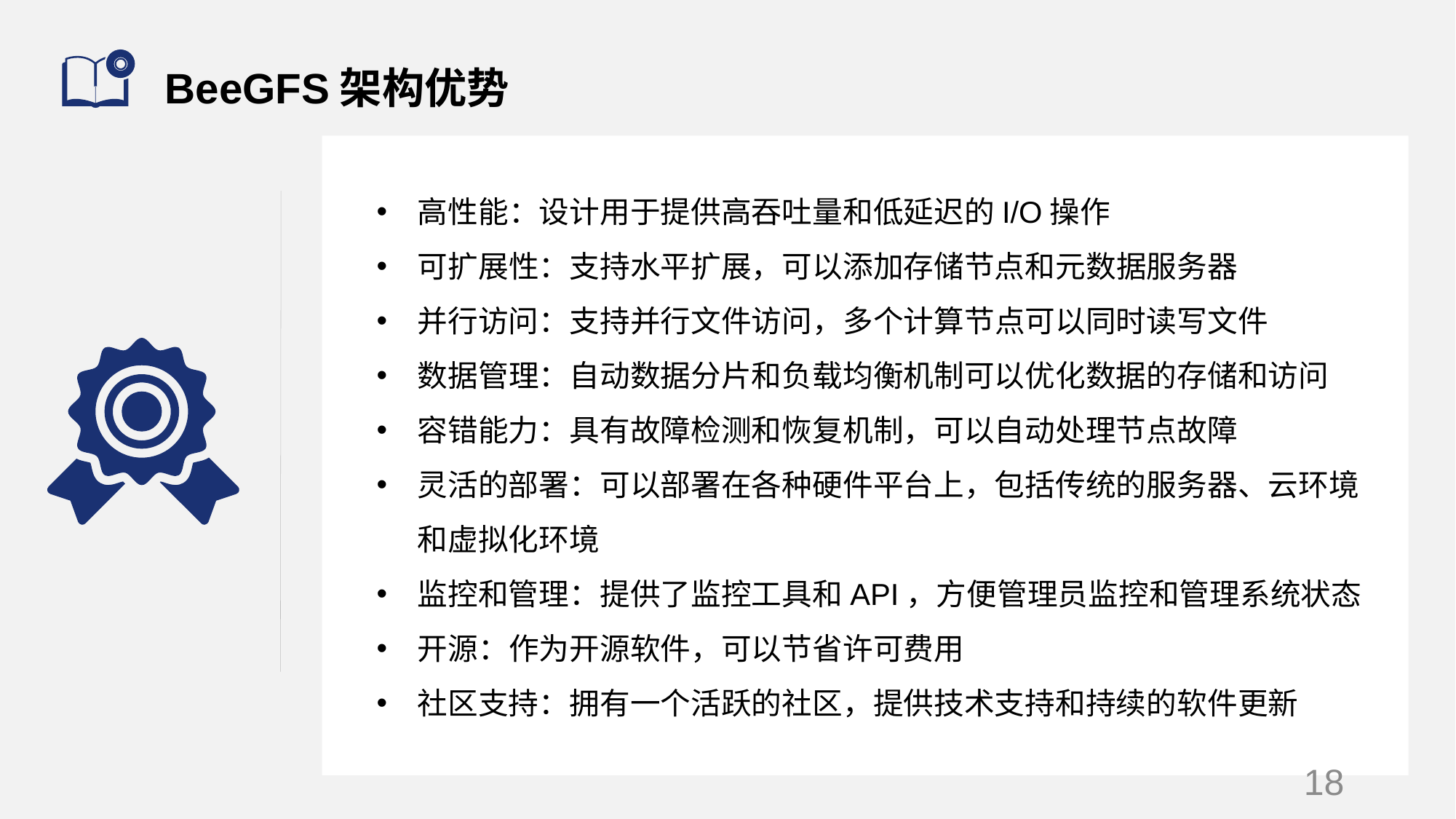

# BeeGFS架构优势

高性能：设计用于提供高吞吐量和低延迟的I/O操作
可扩展性：支持水平扩展，可以添加存储节点和元数据服务器
并行访问：支持并行文件访问，多个计算节点可以同时读写文件
数据管理：自动数据分片和负载均衡机制可以优化数据的存储和访问
容错能力：具有故障检测和恢复机制，可以自动处理节点故障
灵活的部署：可以部署在各种硬件平台上，包括传统的服务器、云环境和虚拟化环境
监控和管理：提供了监控工具和API，方便管理员监控和管理系统状态
开源：作为开源软件，可以节省许可费用
社区支持：拥有一个活跃的社区，提供技术支持和持续的软件更新

18